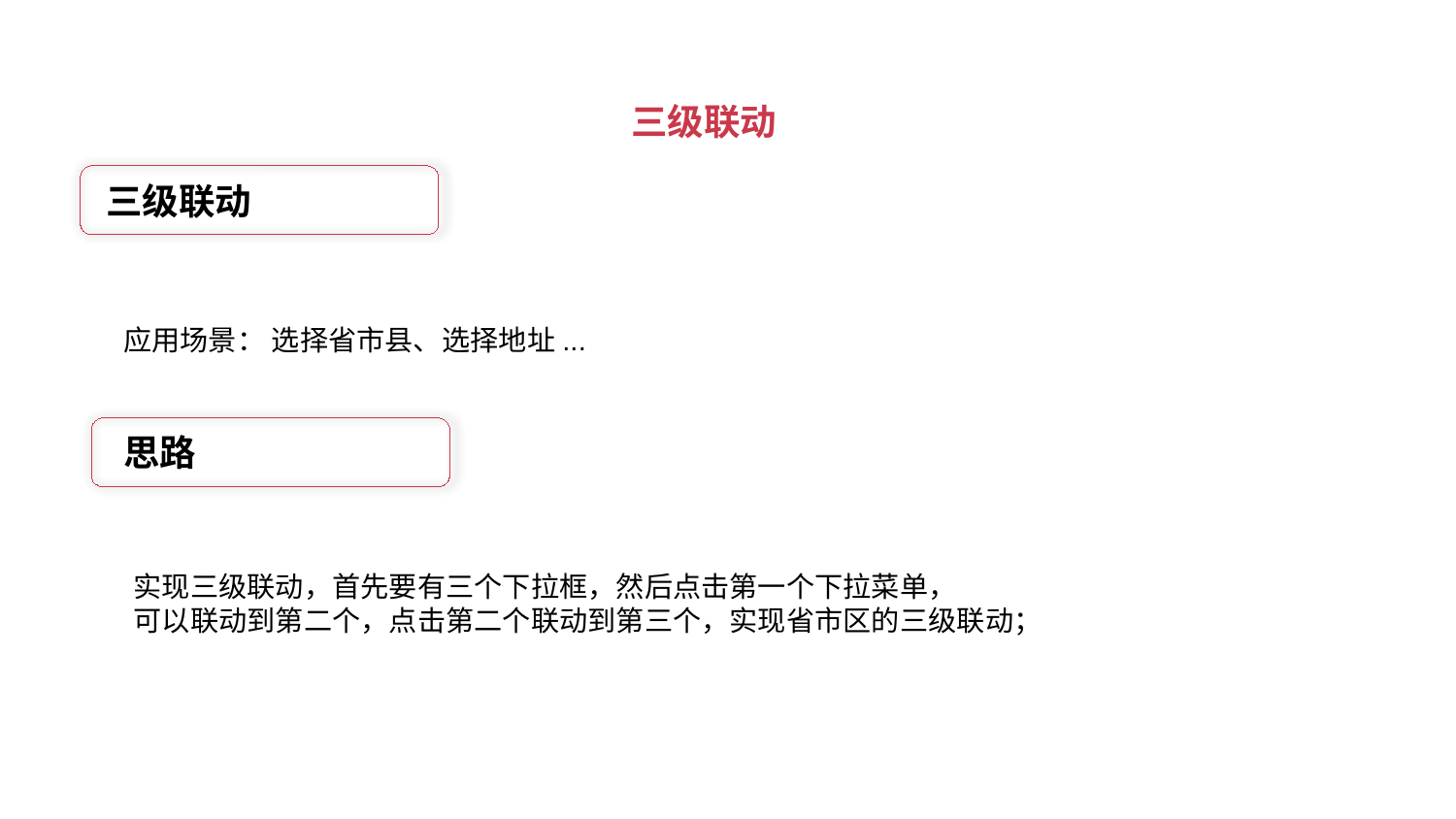

三级联动

三级联动
应用场景： 选择省市县、选择地址...

思路
实现三级联动，首先要有三个下拉框，然后点击第一个下拉菜单，
可以联动到第二个，点击第二个联动到第三个，实现省市区的三级联动；